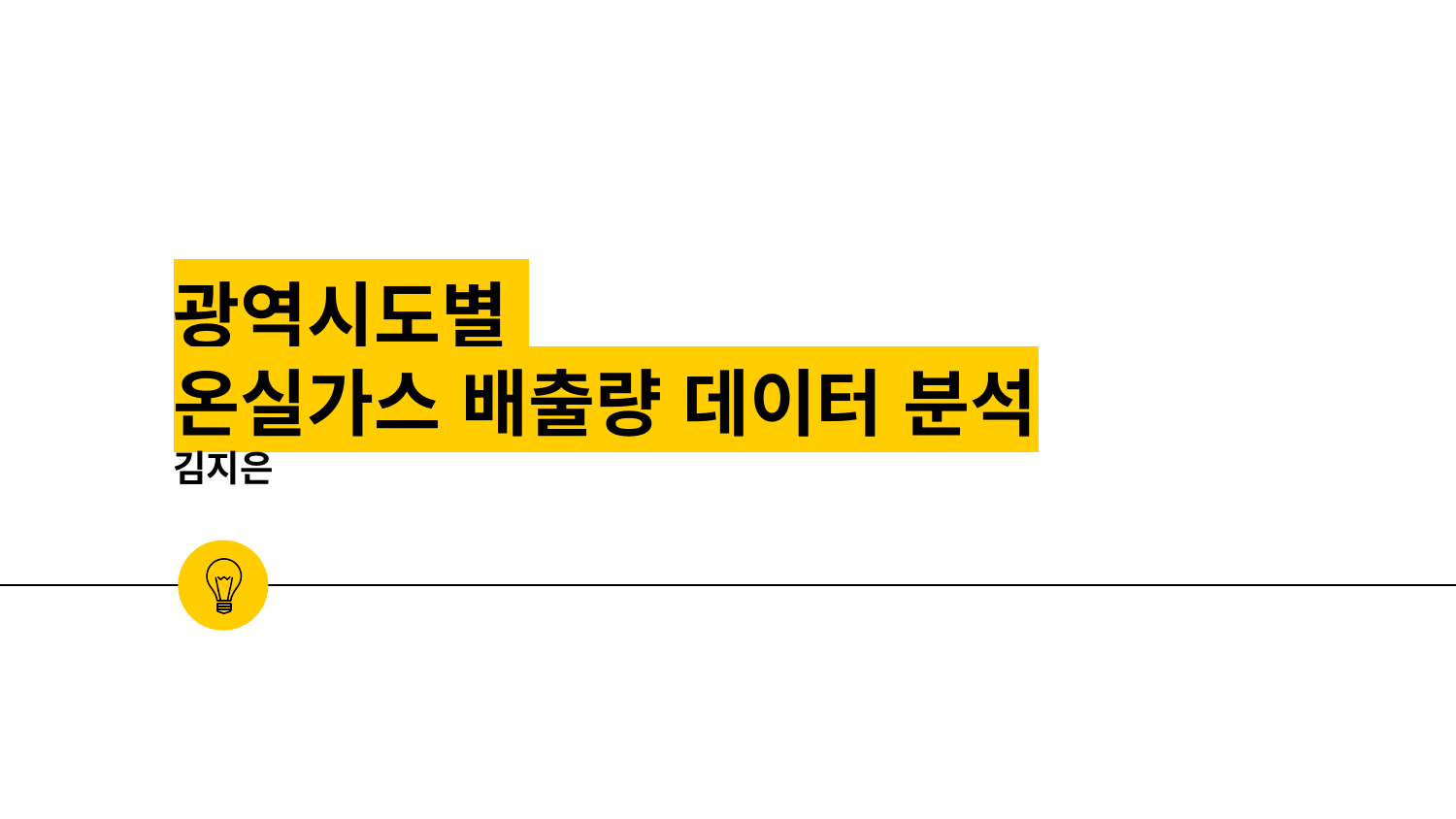

# 광역시도별 온실가스 배출량 데이터 분석 김지은